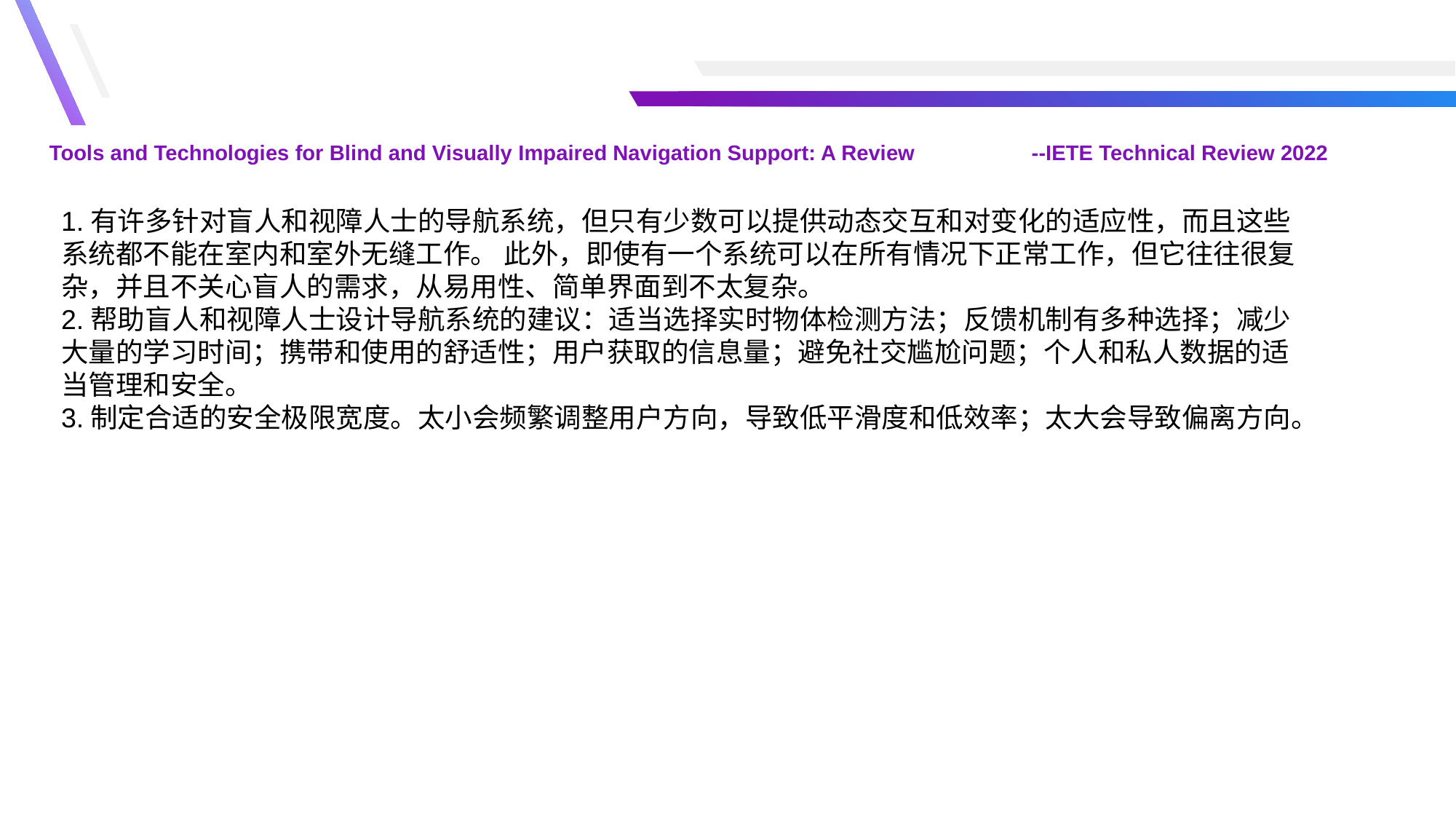

Tools and Technologies for Blind and Visually Impaired Navigation Support: A Review		--IETE Technical Review 2022
1.有许多针对盲人和视障人士的导航系统，但只有少数可以提供动态交互和对变化的适应性，而且这些系统都不能在室内和室外无缝工作。 此外，即使有一个系统可以在所有情况下正常工作，但它往往很复杂，并且不关心盲人的需求，从易用性、简单界面到不太复杂。
2.帮助盲人和视障人士设计导航系统的建议：适当选择实时物体检测方法；反馈机制有多种选择；减少大量的学习时间；携带和使用的舒适性；用户获取的信息量；避免社交尴尬问题；个人和私人数据的适当管理和安全。
3.制定合适的安全极限宽度。太小会频繁调整用户方向，导致低平滑度和低效率；太大会导致偏离方向。